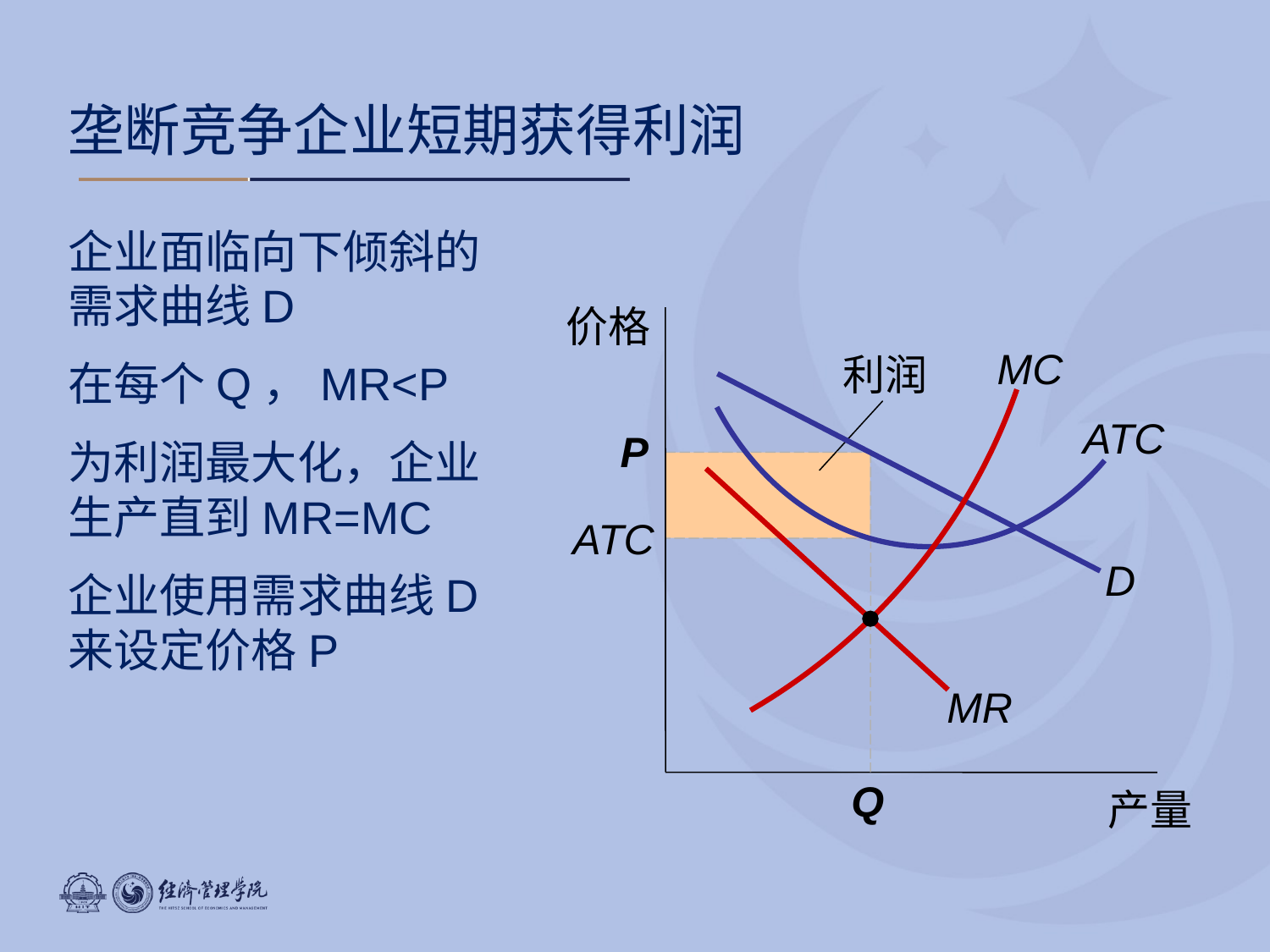

# 垄断竞争企业短期获得利润

MC
企业面临向下倾斜的需求曲线D
在每个Q，MR<P
为利润最大化，企业生产直到MR=MC
企业使用需求曲线D来设定价格P

ATC
价格

产量
利润

D
P

MR
ATC

Q